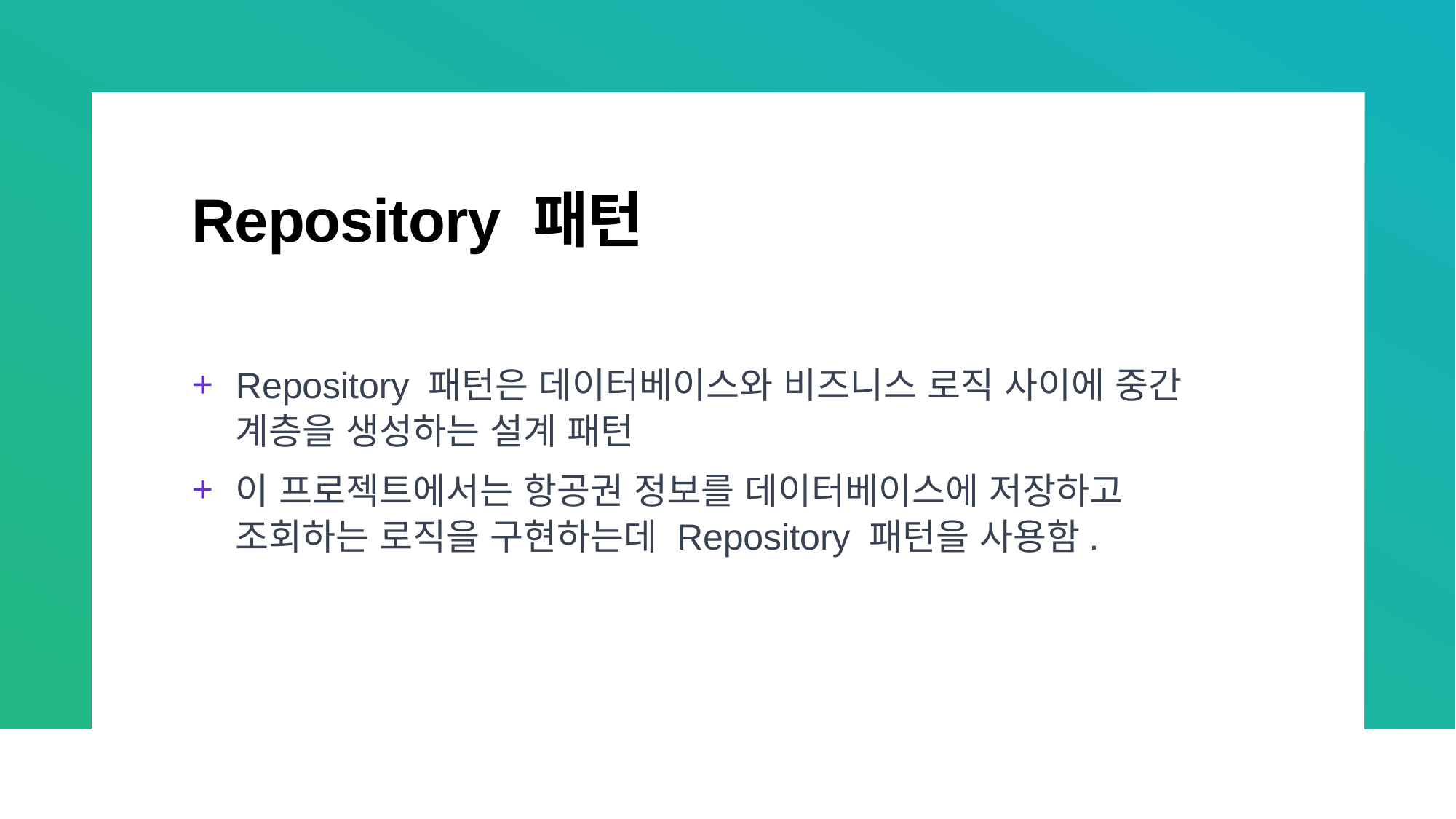

# Repository 패턴
Repository 패턴은 데이터베이스와 비즈니스 로직 사이에 중간 계층을 생성하는 설계 패턴
이 프로젝트에서는 항공권 정보를 데이터베이스에 저장하고 조회하는 로직을 구현하는데 Repository 패턴을 사용함.